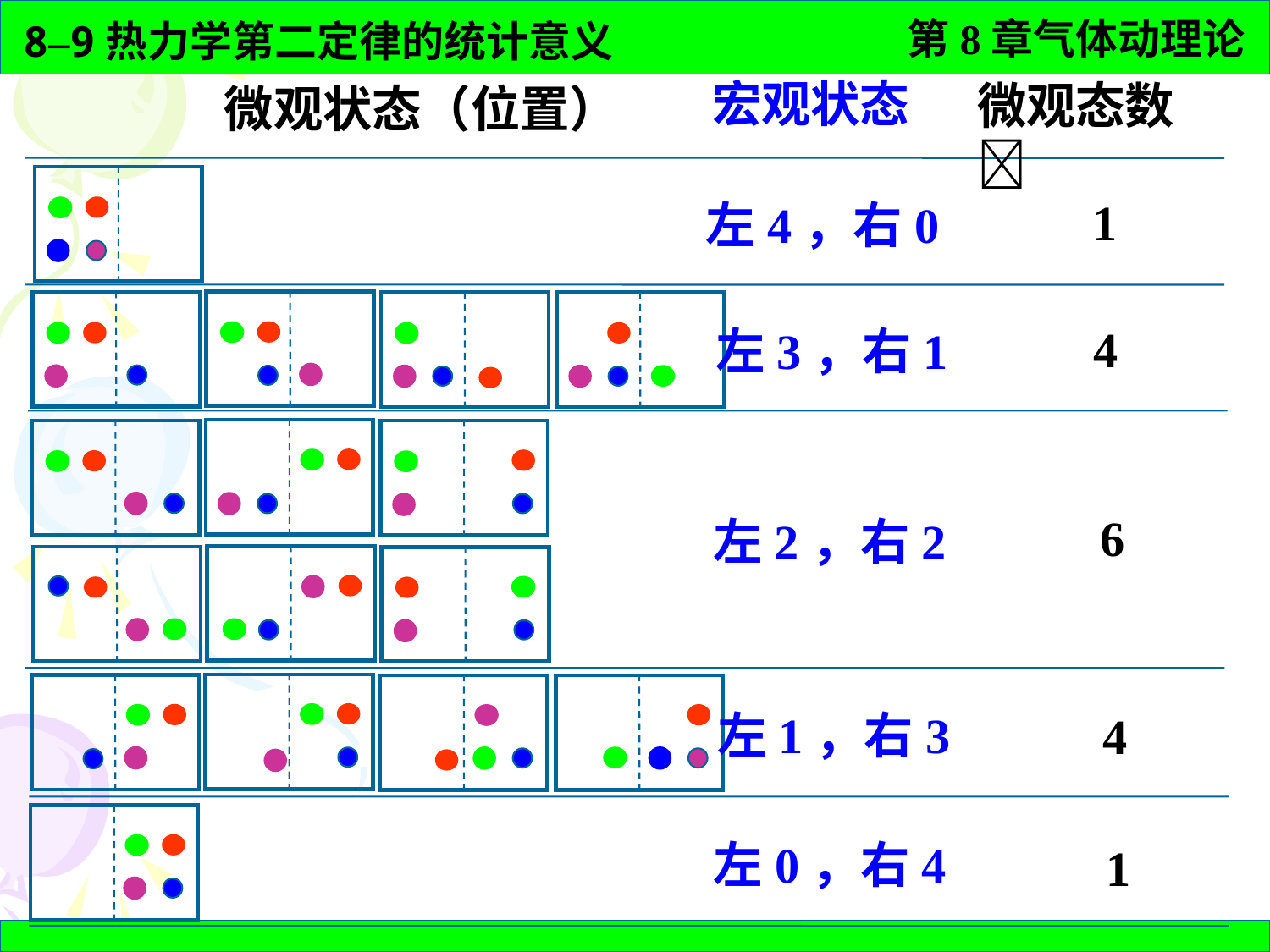

宏观状态
微观态数Ω
微观状态（位置）

1
左4，右0

4
左3，右1

6
左2，右2

左1，右3
4

左0，右4
1